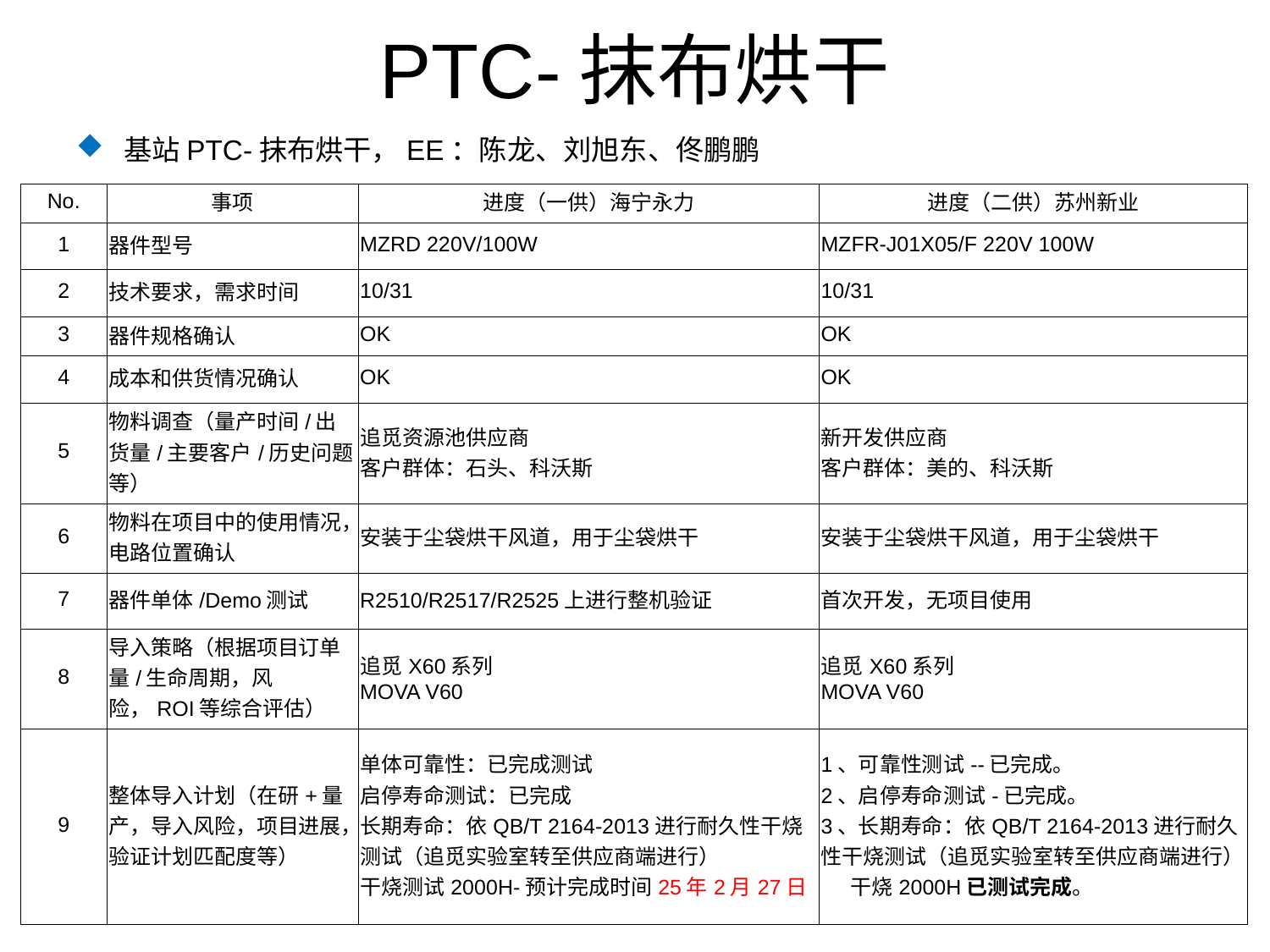

# PTC-抹布烘干
基站PTC-抹布烘干，EE：陈龙、刘旭东、佟鹏鹏

| No. | 事项 | 进度（一供）海宁永力 | 进度（二供）苏州新业 |
| --- | --- | --- | --- |
| 1 | 器件型号 | MZRD 220V/100W | MZFR-J01X05/F 220V 100W |
| 2 | 技术要求，需求时间 | 10/31 | 10/31 |
| 3 | 器件规格确认 | OK | OK |
| 4 | 成本和供货情况确认 | OK | OK |
| 5 | 物料调查（量产时间/出货量/主要客户/历史问题等） | 追觅资源池供应商 客户群体：石头、科沃斯 | 新开发供应商 客户群体：美的、科沃斯 |
| 6 | 物料在项目中的使用情况，电路位置确认 | 安装于尘袋烘干风道，用于尘袋烘干 | 安装于尘袋烘干风道，用于尘袋烘干 |
| 7 | 器件单体/Demo测试 | R2510/R2517/R2525上进行整机验证 | 首次开发，无项目使用 |
| 8 | 导入策略（根据项目订单量/生命周期，风险，ROI等综合评估） | 追觅X60系列 MOVA V60 | 追觅X60系列 MOVA V60 |
| 9 | 整体导入计划（在研+量产，导入风险，项目进展，验证计划匹配度等） | 单体可靠性：已完成测试 启停寿命测试：已完成 长期寿命：依QB/T 2164-2013进行耐久性干烧测试（追觅实验室转至供应商端进行） 干烧测试2000H-预计完成时间25年2月27日 | 1、可靠性测试--已完成。 2、启停寿命测试-已完成。 3、长期寿命：依QB/T 2164-2013进行耐久性干烧测试（追觅实验室转至供应商端进行） 干烧2000H已测试完成。 |